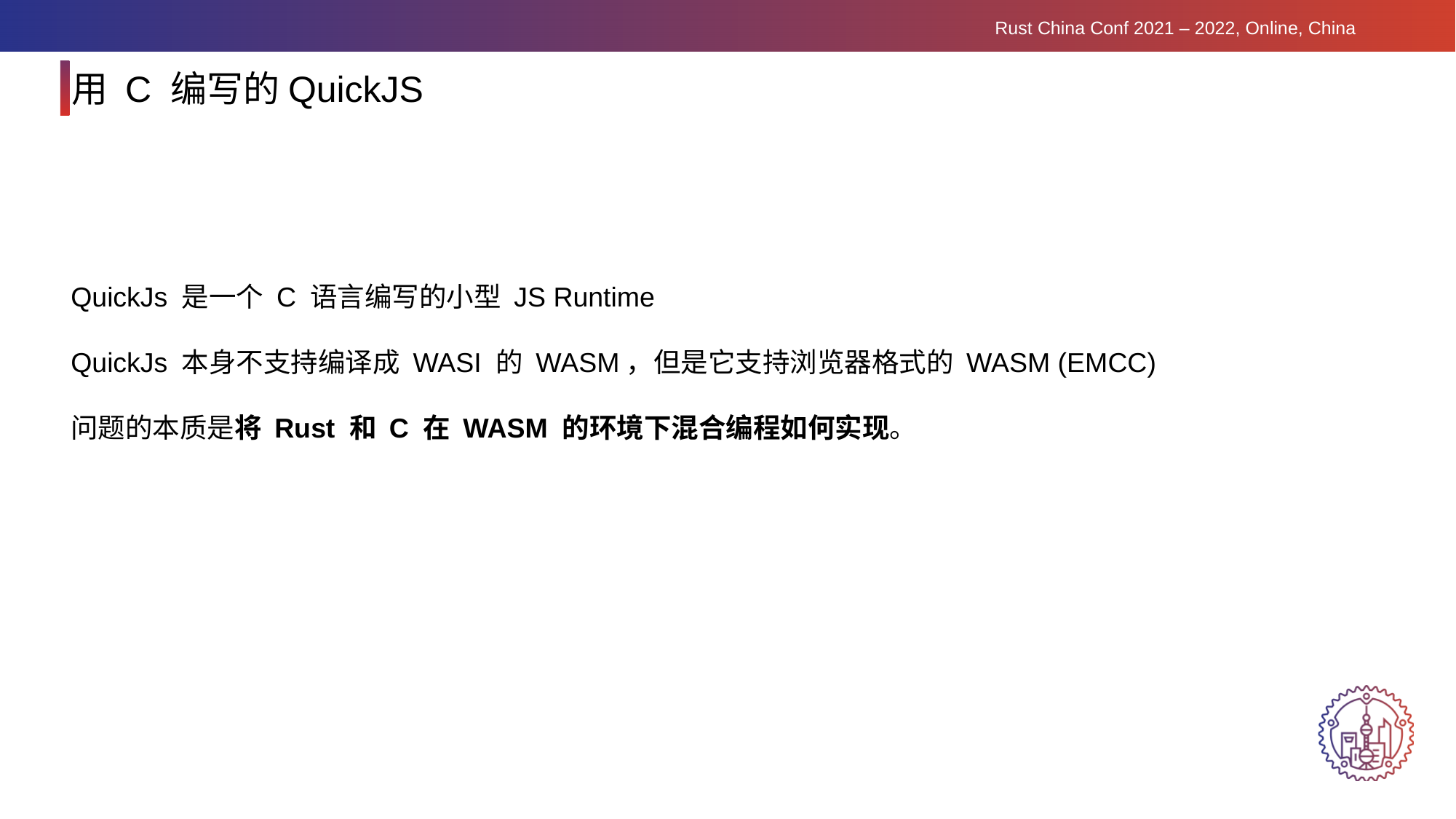

用 C 编写的QuickJS
QuickJs 是一个 C 语言编写的小型 JS Runtime

QuickJs 本身不支持编译成 WASI 的 WASM，但是它支持浏览器格式的 WASM (EMCC)

问题的本质是将 Rust 和 C 在 WASM 的环境下混合编程如何实现。